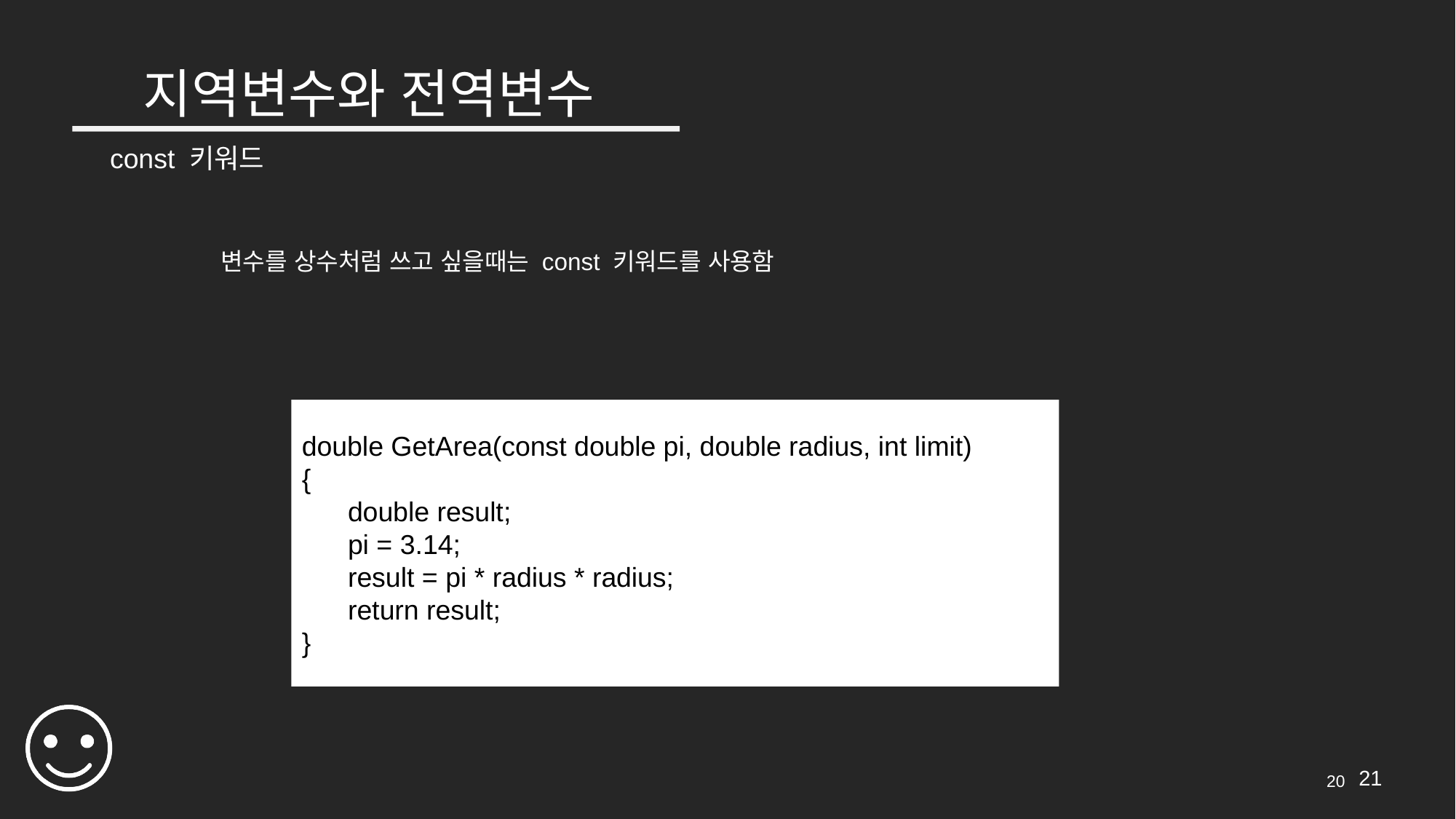

# 지역변수와 전역변수

const 키워드
변수를 상수처럼 쓰고 싶을때는 const 키워드를 사용함
double GetArea(const double pi, double radius, int limit)
{
      double result;
      pi = 3.14;
      result = pi * radius * radius;
      return result;
}
20